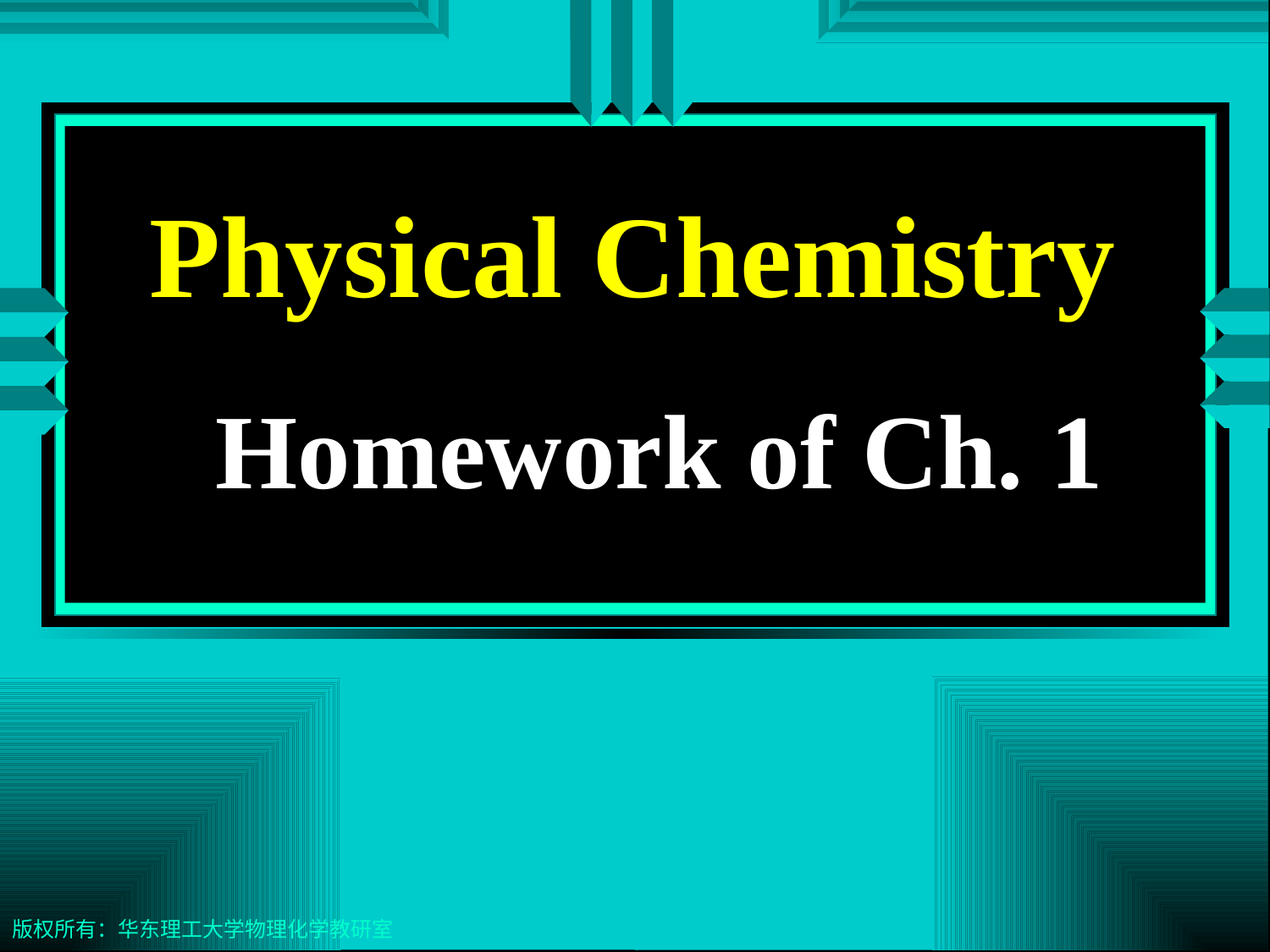

Physical Chemistry
Homework of Ch. 1
版权所有：华东理工大学物理化学教研室